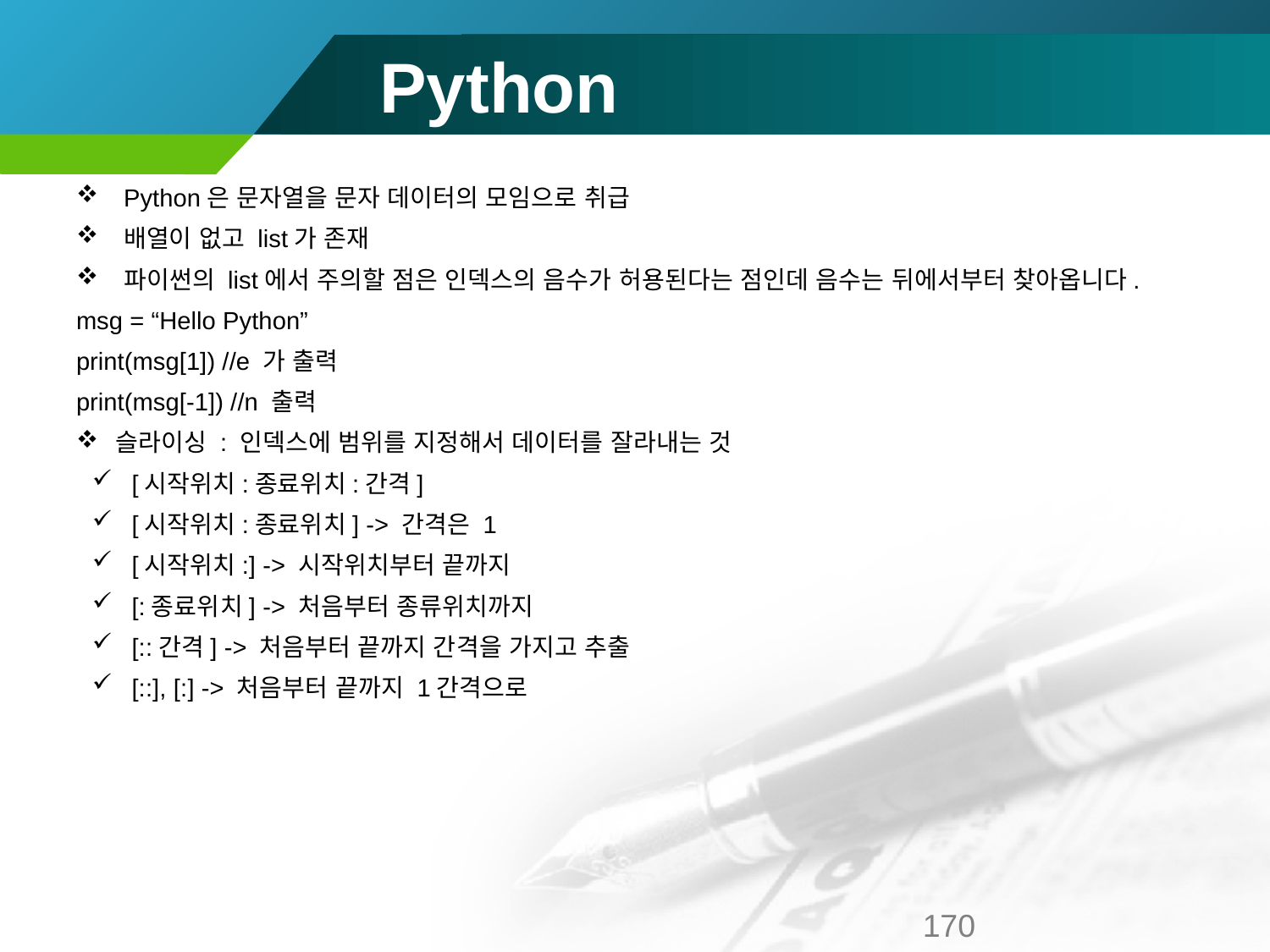

# Python
Python은 문자열을 문자 데이터의 모임으로 취급
배열이 없고 list가 존재
파이썬의 list에서 주의할 점은 인덱스의 음수가 허용된다는 점인데 음수는 뒤에서부터 찾아옵니다.
msg = “Hello Python”
print(msg[1]) //e 가 출력
print(msg[-1]) //n 출력
슬라이싱 : 인덱스에 범위를 지정해서 데이터를 잘라내는 것
[시작위치:종료위치:간격]
[시작위치:종료위치] -> 간격은 1
[시작위치:] -> 시작위치부터 끝까지
[:종료위치] -> 처음부터 종류위치까지
[::간격] -> 처음부터 끝까지 간격을 가지고 추출
[::], [:] -> 처음부터 끝까지 1간격으로

170